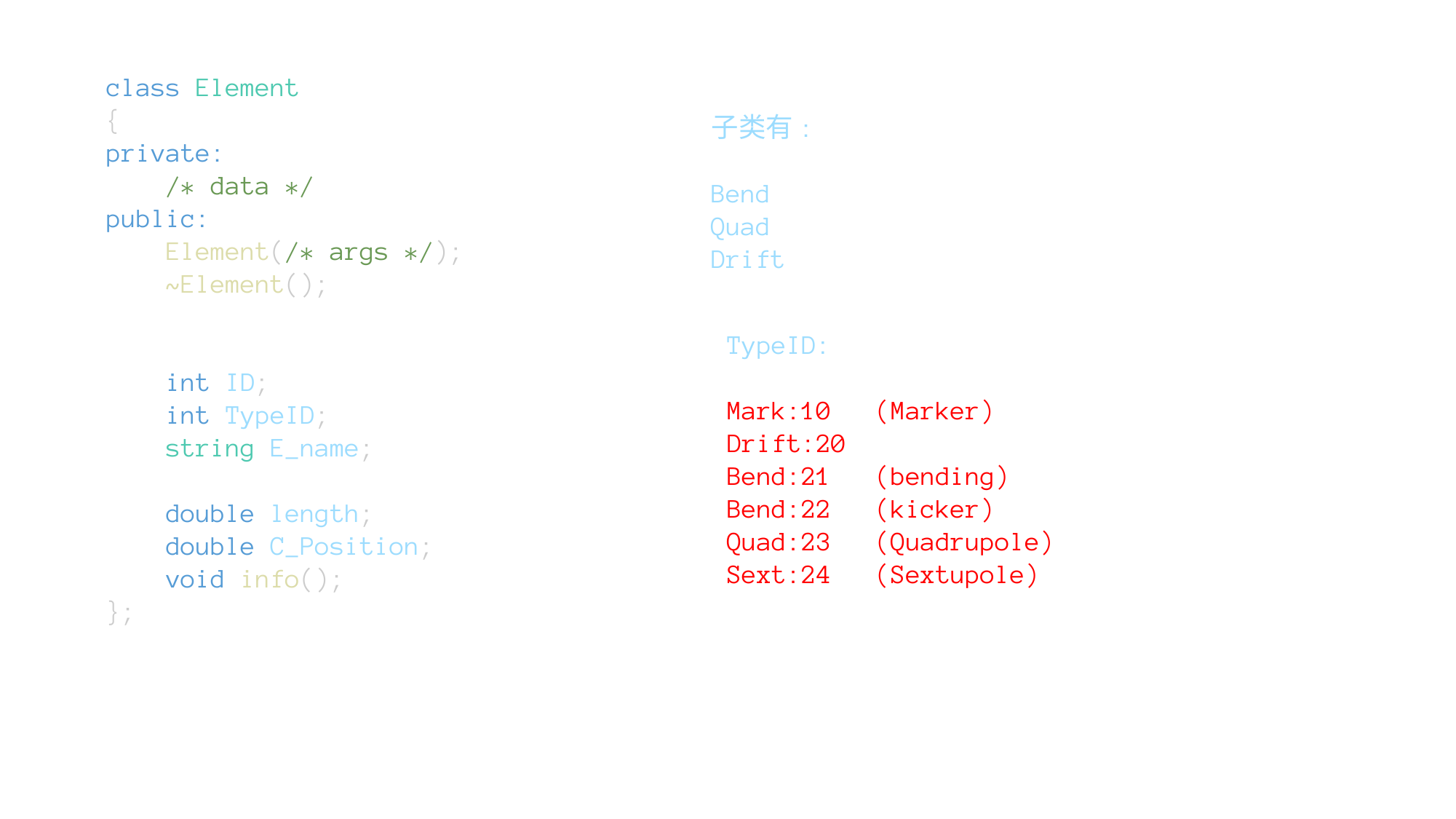

class Element
{
private:
    /* data */
public:
    Element(/* args */);
    ~Element();
    int ID;
    int TypeID;
    string E_name;
    double length;
    double C_Position;
    void info();
};

子类有:

Bend
Quad
Drift
TypeID:

Mark:10   (Marker)
Drift:20
Bend:21   (bending)
Bend:22   (kicker)
Quad:23   (Quadrupole)
Sext:24   (Sextupole)